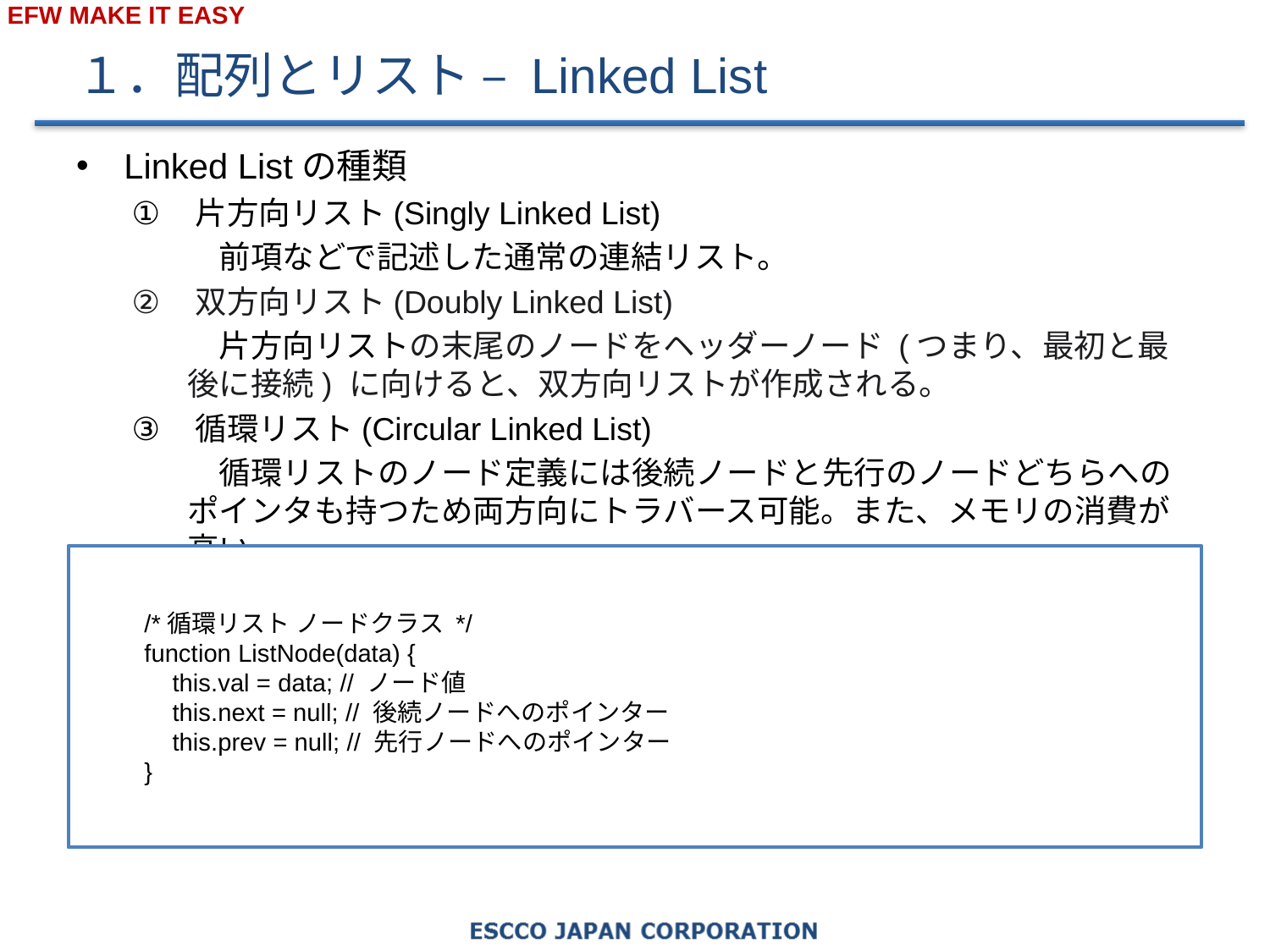

# １．配列とリスト – Linked List
Linked Listの種類
片方向リスト(Singly Linked List)
　前項などで記述した通常の連結リスト。
双方向リスト(Doubly Linked List)
　片方向リストの末尾のノードをヘッダーノード (つまり、最初と最後に接続) に向けると、双方向リストが作成される。
循環リスト(Circular Linked List)
　循環リストのノード定義には後続ノードと先行のノードどちらへのポインタも持つため両方向にトラバース可能。また、メモリの消費が高い。

/*循環リスト ノードクラス */
function ListNode(data) {
    this.val = data; // ノード値
    this.next = null; // 後続ノードへのポインター
    this.prev = null; // 先行ノードへのポインター
}